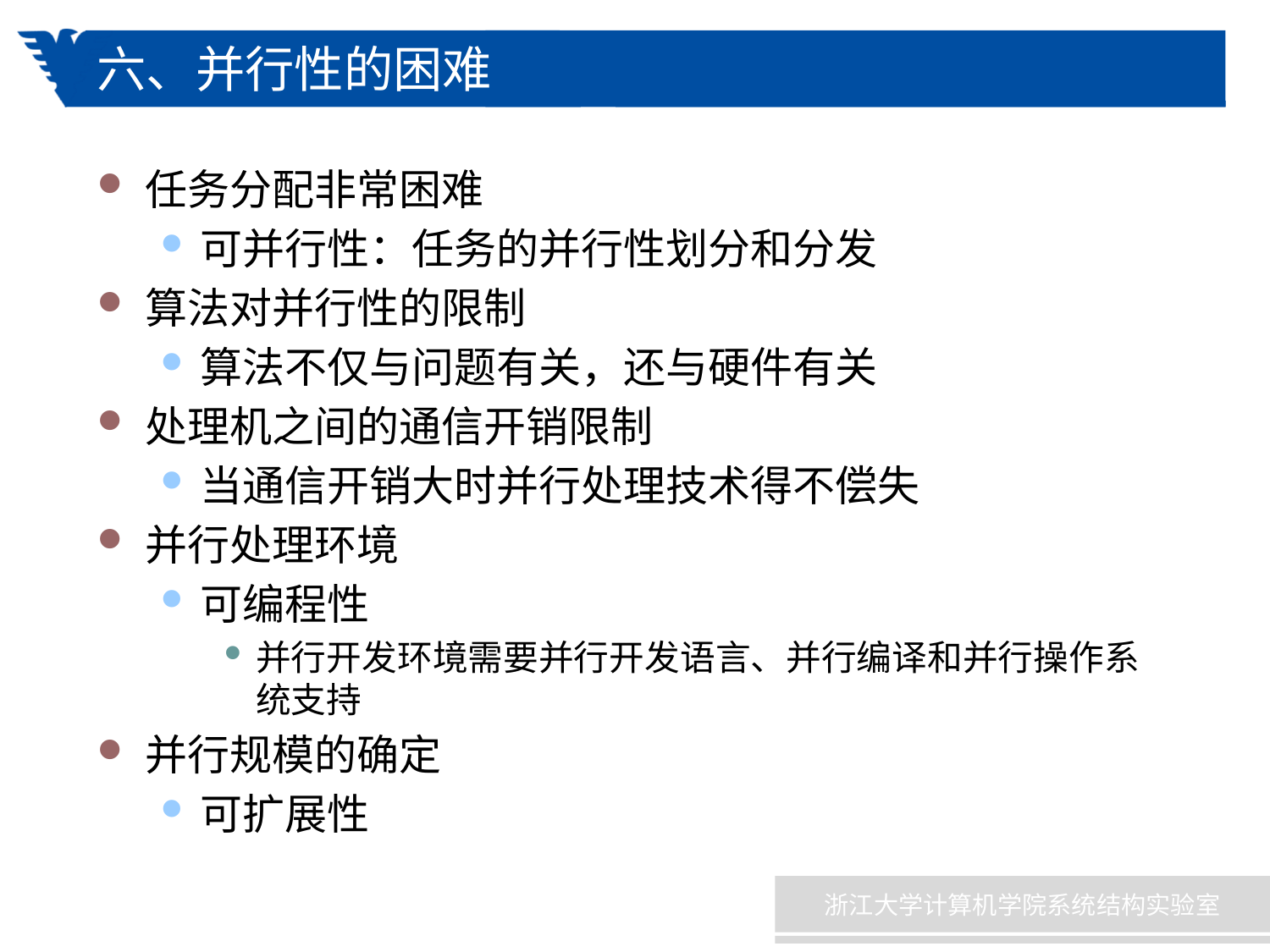

# 六、并行性的困难

任务分配非常困难
可并行性：任务的并行性划分和分发
算法对并行性的限制
算法不仅与问题有关，还与硬件有关
处理机之间的通信开销限制
当通信开销大时并行处理技术得不偿失
并行处理环境
可编程性
并行开发环境需要并行开发语言、并行编译和并行操作系统支持
并行规模的确定
可扩展性